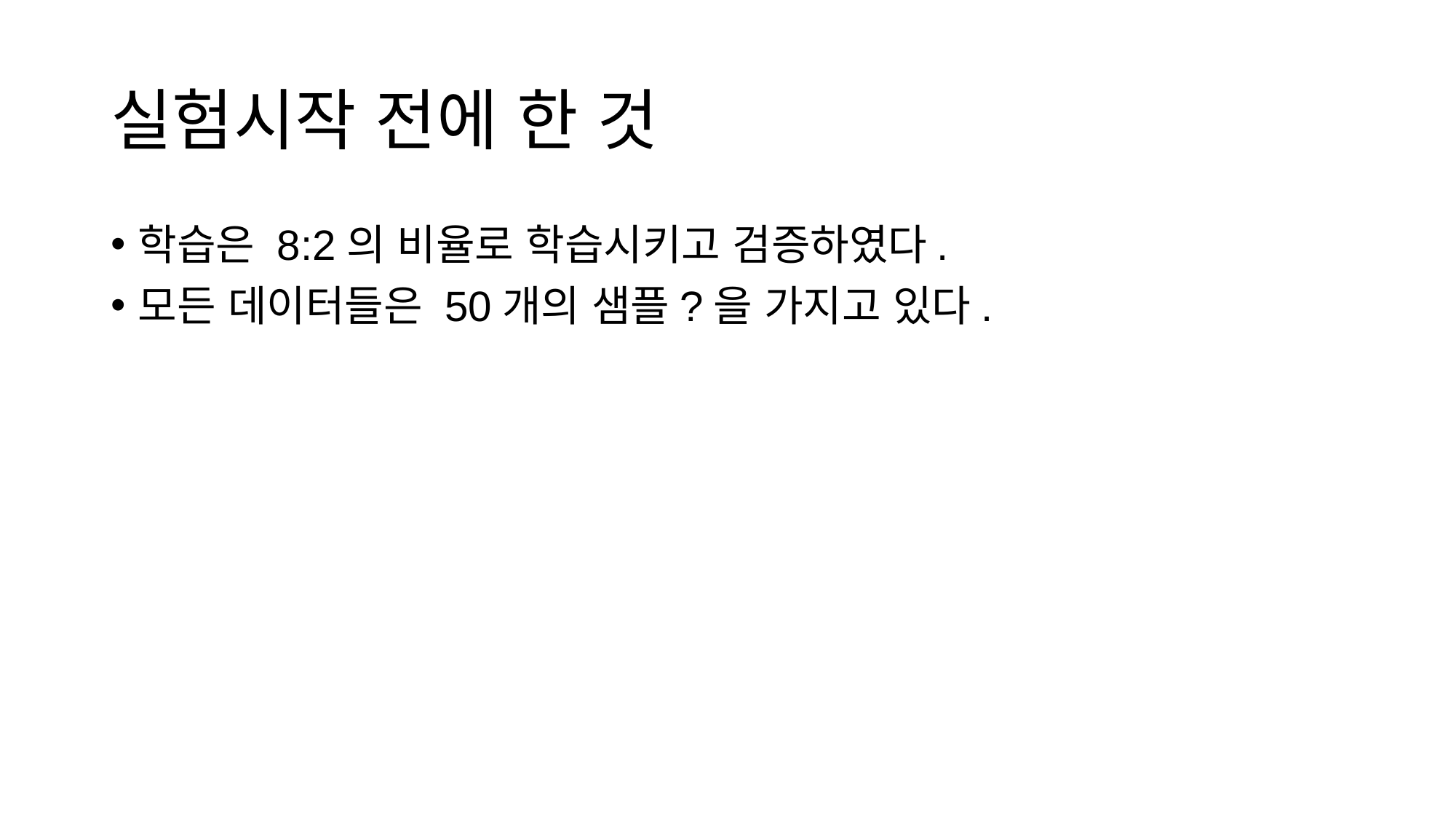

# 실험시작 전에 한 것
학습은 8:2의 비율로 학습시키고 검증하였다.
모든 데이터들은 50개의 샘플?을 가지고 있다.